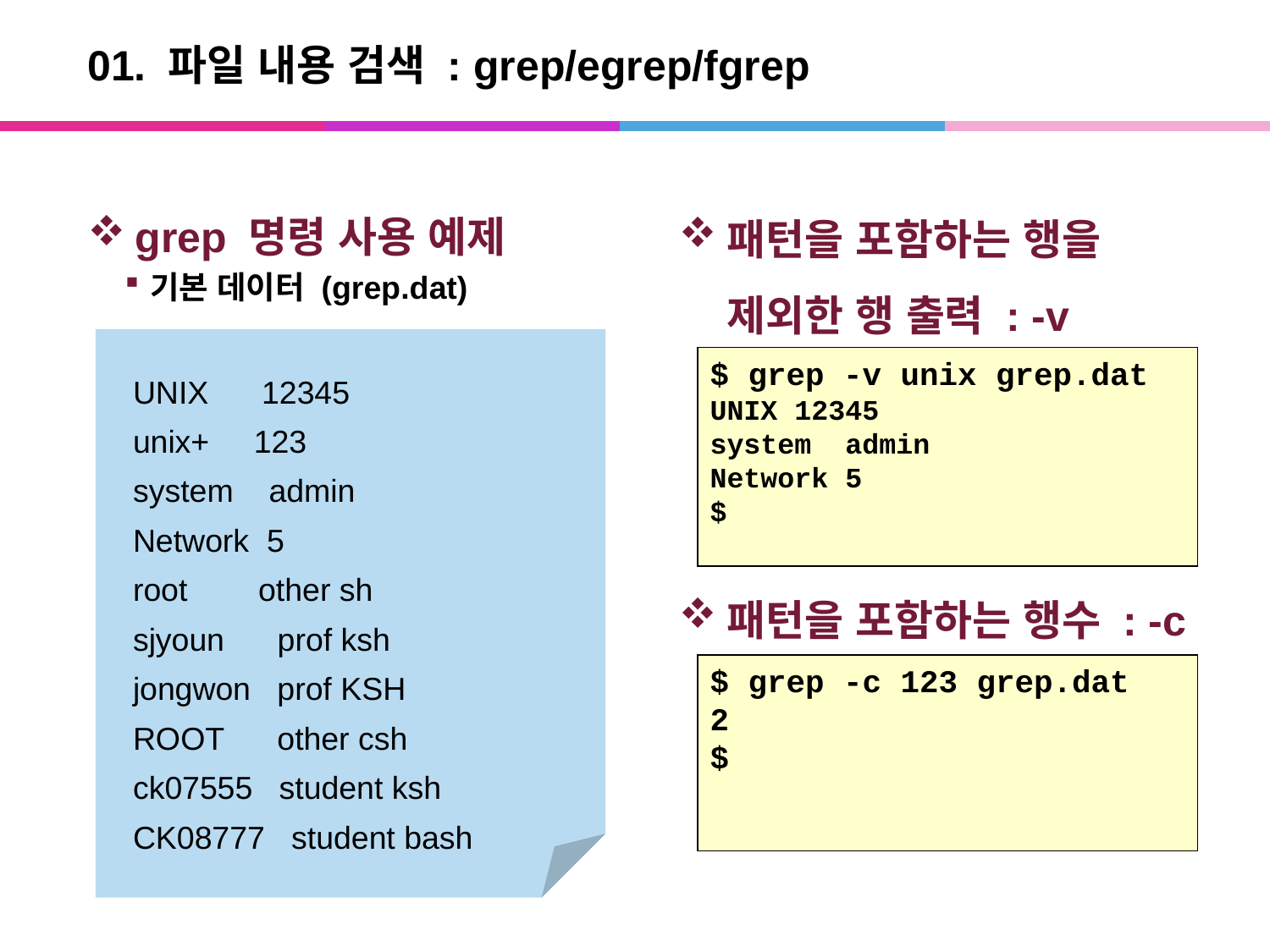

# 01. 파일 내용 검색 : grep/egrep/fgrep

grep 명령 사용 예제
기본 데이터 (grep.dat)
패턴을 포함하는 행을 제외한 행 출력 : -v

패턴을 포함하는 행수 : -c

UNIX      12345
unix+     123
system    admin
Network  5
root        other sh
sjyoun      prof ksh
jongwon   prof KSH
ROOT      other csh
ck07555   student ksh
CK08777   student bash
$ grep -v unix grep.dat
UNIX 12345
system  admin
Network 5
$
$ grep -c 123 grep.dat
2
$